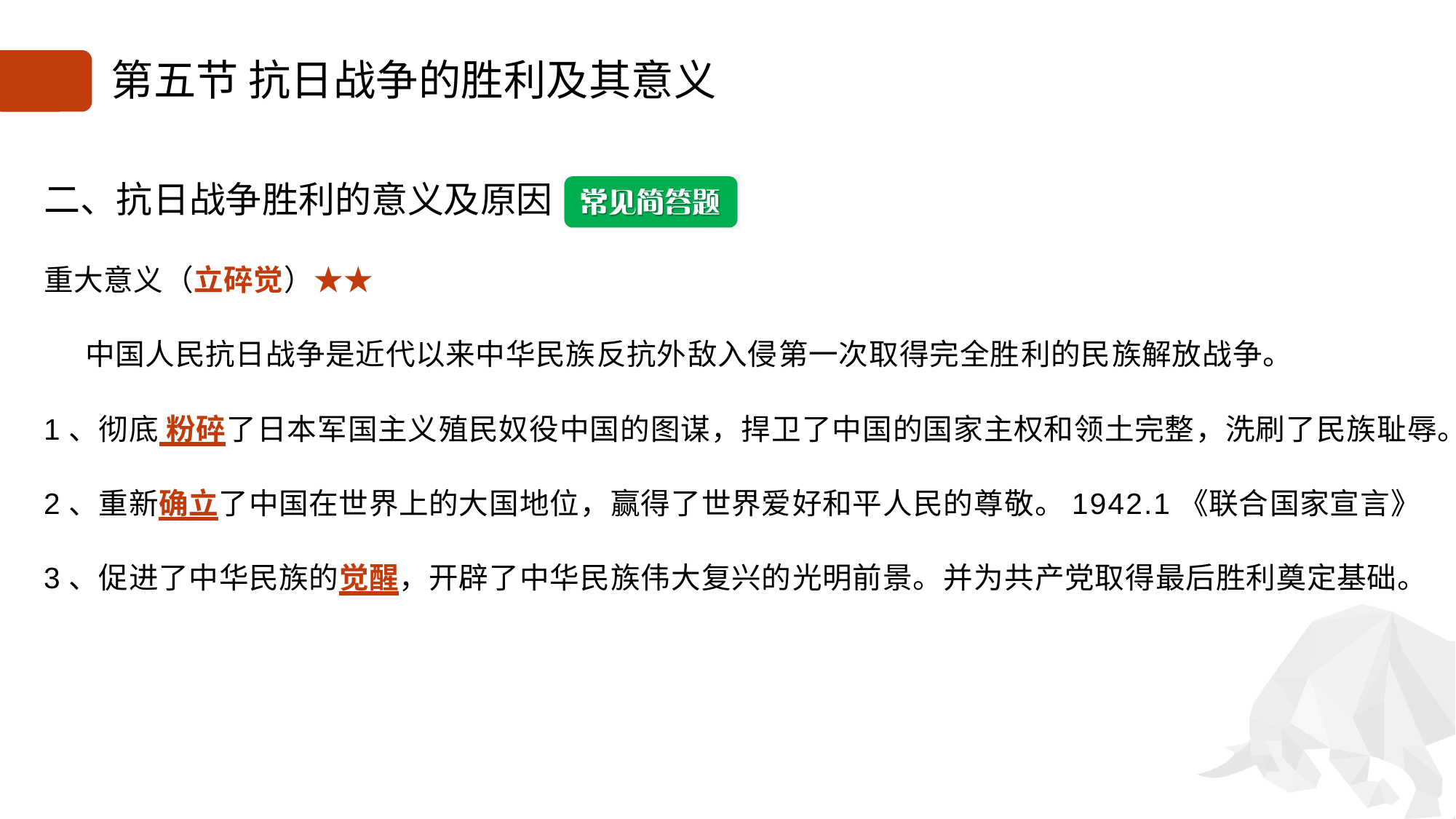

# 第五节 抗日战争的胜利及其意义
二、抗日战争胜利的意义及原因

重大意义（立碎觉）★★

中国人民抗日战争是近代以来中华民族反抗外敌入侵第一次取得完全胜利的民族解放战争。

1、彻底 粉碎了日本军国主义殖民奴役中国的图谋，捍卫了中国的国家主权和领土完整，洗刷了民族耻辱。

2、重新确立了中国在世界上的大国地位，赢得了世界爱好和平人民的尊敬。1942.1《联合国家宣言》

3、促进了中华民族的觉醒，开辟了中华民族伟大复兴的光明前景。并为共产党取得最后胜利奠定基础。